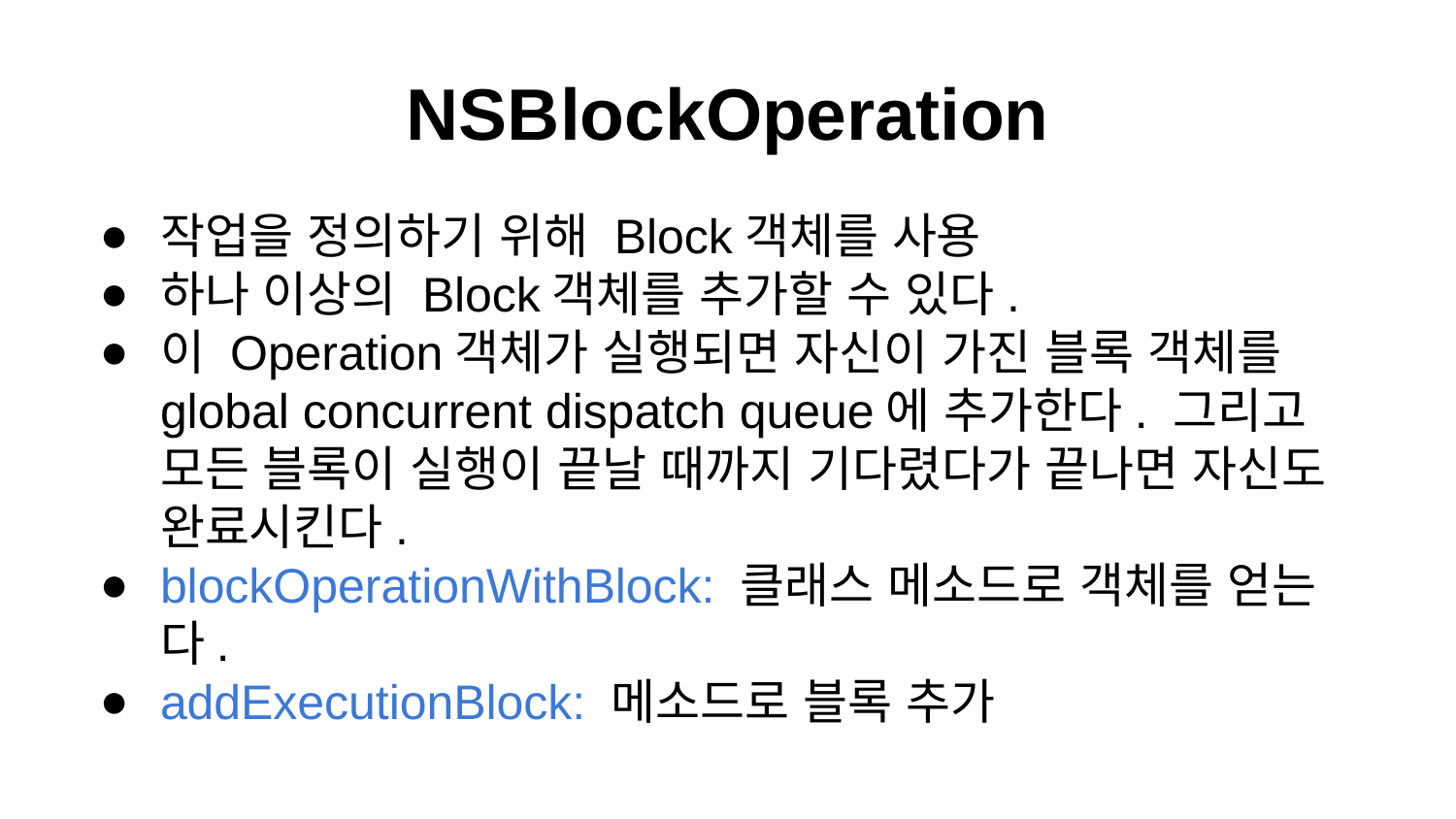

# NSBlockOperation
작업을 정의하기 위해 Block객체를 사용
하나 이상의 Block객체를 추가할 수 있다.
이 Operation객체가 실행되면 자신이 가진 블록 객체를 global concurrent dispatch queue에 추가한다. 그리고 모든 블록이 실행이 끝날 때까지 기다렸다가 끝나면 자신도 완료시킨다.
blockOperationWithBlock: 클래스 메소드로 객체를 얻는다.
addExecutionBlock: 메소드로 블록 추가